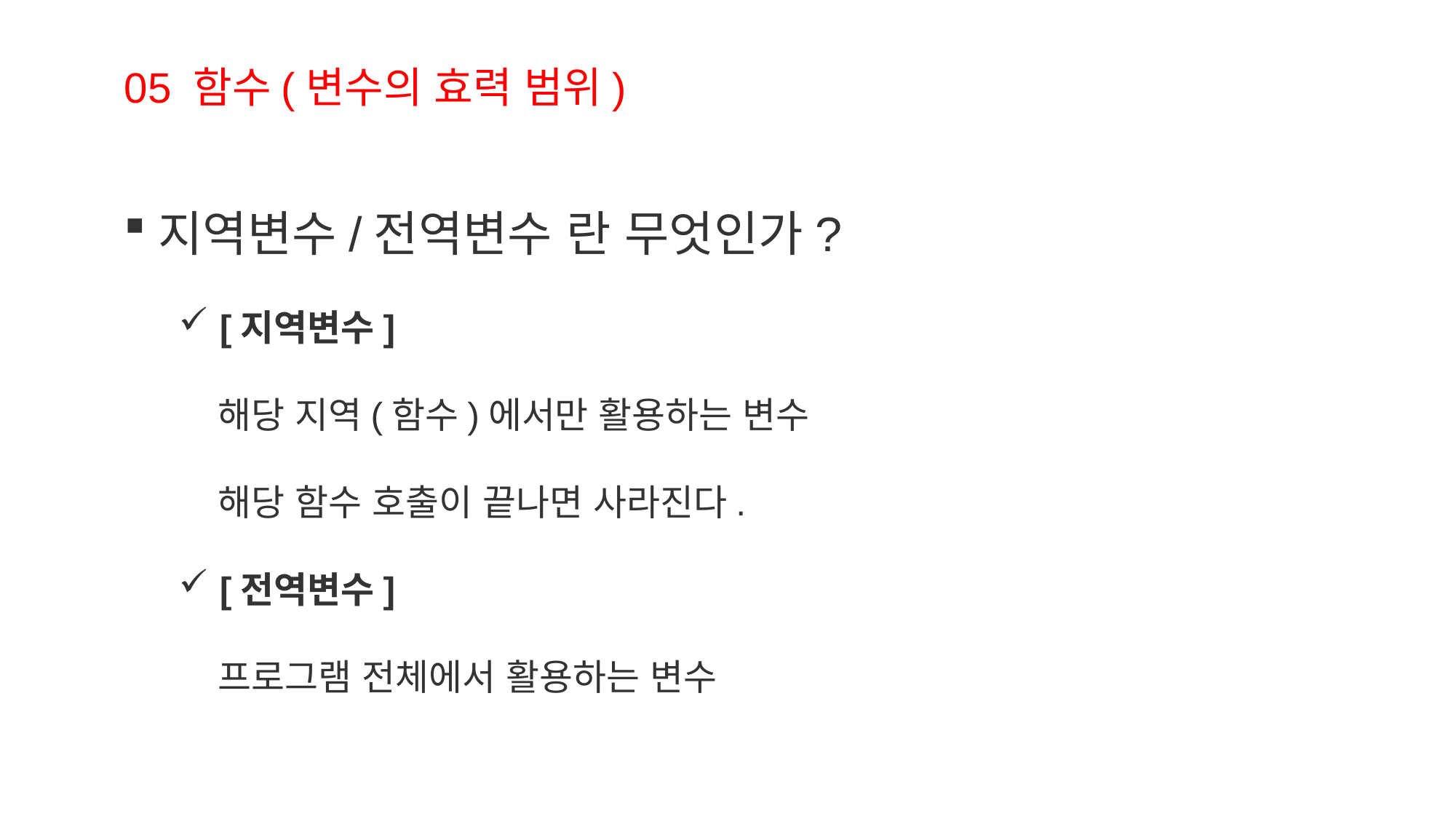

05 함수(변수의 효력 범위)
지역변수/전역변수 란 무엇인가?
[지역변수]
   해당 지역(함수)에서만 활용하는 변수
   해당 함수 호출이 끝나면 사라진다.
[전역변수]
   프로그램 전체에서 활용하는 변수